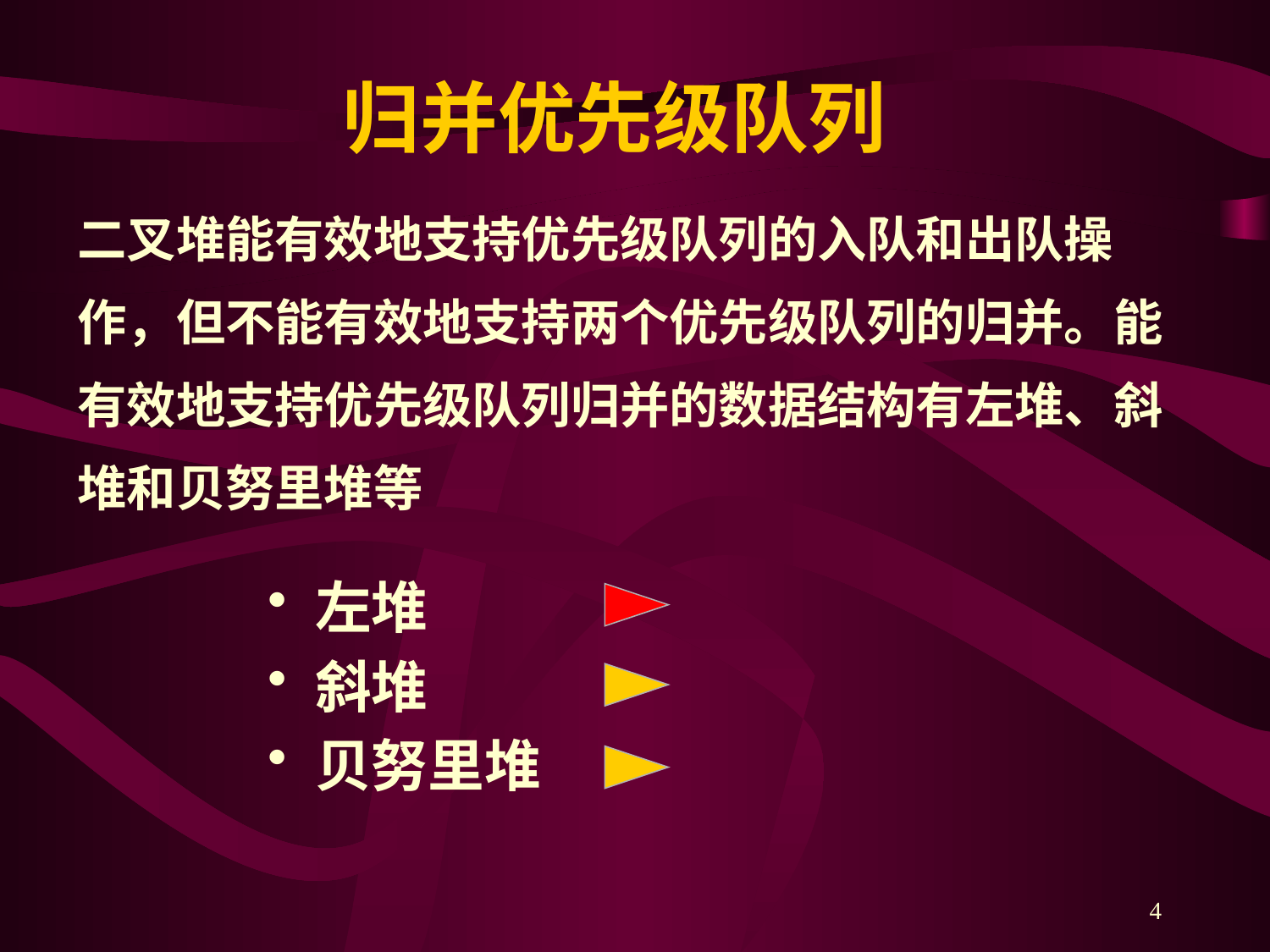

# 归并优先级队列
二叉堆能有效地支持优先级队列的入队和出队操作，但不能有效地支持两个优先级队列的归并。能有效地支持优先级队列归并的数据结构有左堆、斜堆和贝努里堆等
左堆
斜堆
贝努里堆

4